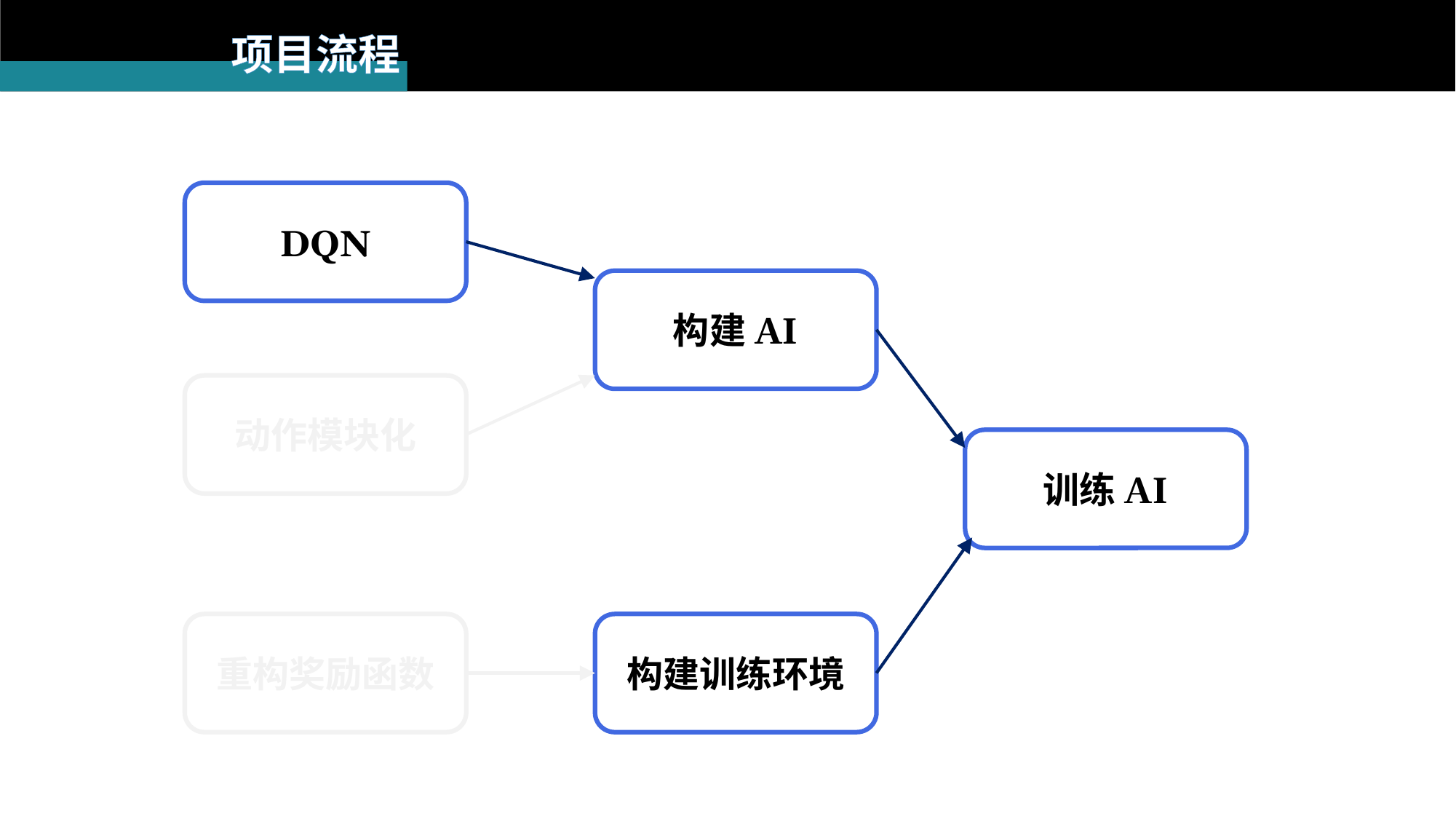

项目流程

DQN
构建AI
动作模块化
训练AI
重构奖励函数
构建训练环境